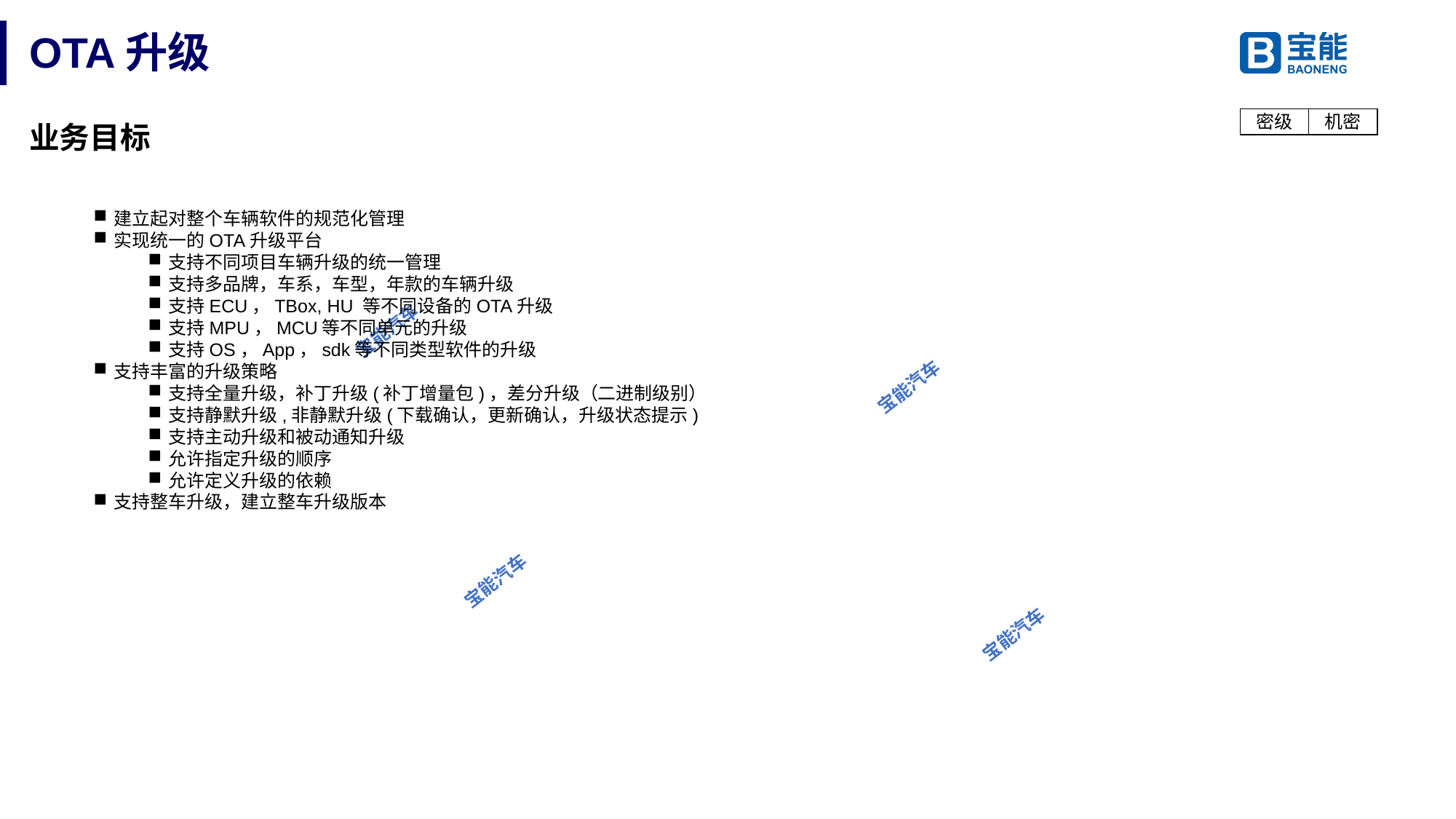

# OTA升级
业务目标
建立起对整个车辆软件的规范化管理
实现统一的OTA升级平台
支持不同项目车辆升级的统一管理
支持多品牌，车系，车型，年款的车辆升级
支持ECU，TBox, HU 等不同设备的OTA升级
支持MPU，MCU等不同单元的升级
支持OS，App，sdk等不同类型软件的升级
支持丰富的升级策略
支持全量升级，补丁升级(补丁增量包)，差分升级（二进制级别）
支持静默升级,非静默升级(下载确认，更新确认，升级状态提示)
支持主动升级和被动通知升级
允许指定升级的顺序
允许定义升级的依赖
支持整车升级，建立整车升级版本
2